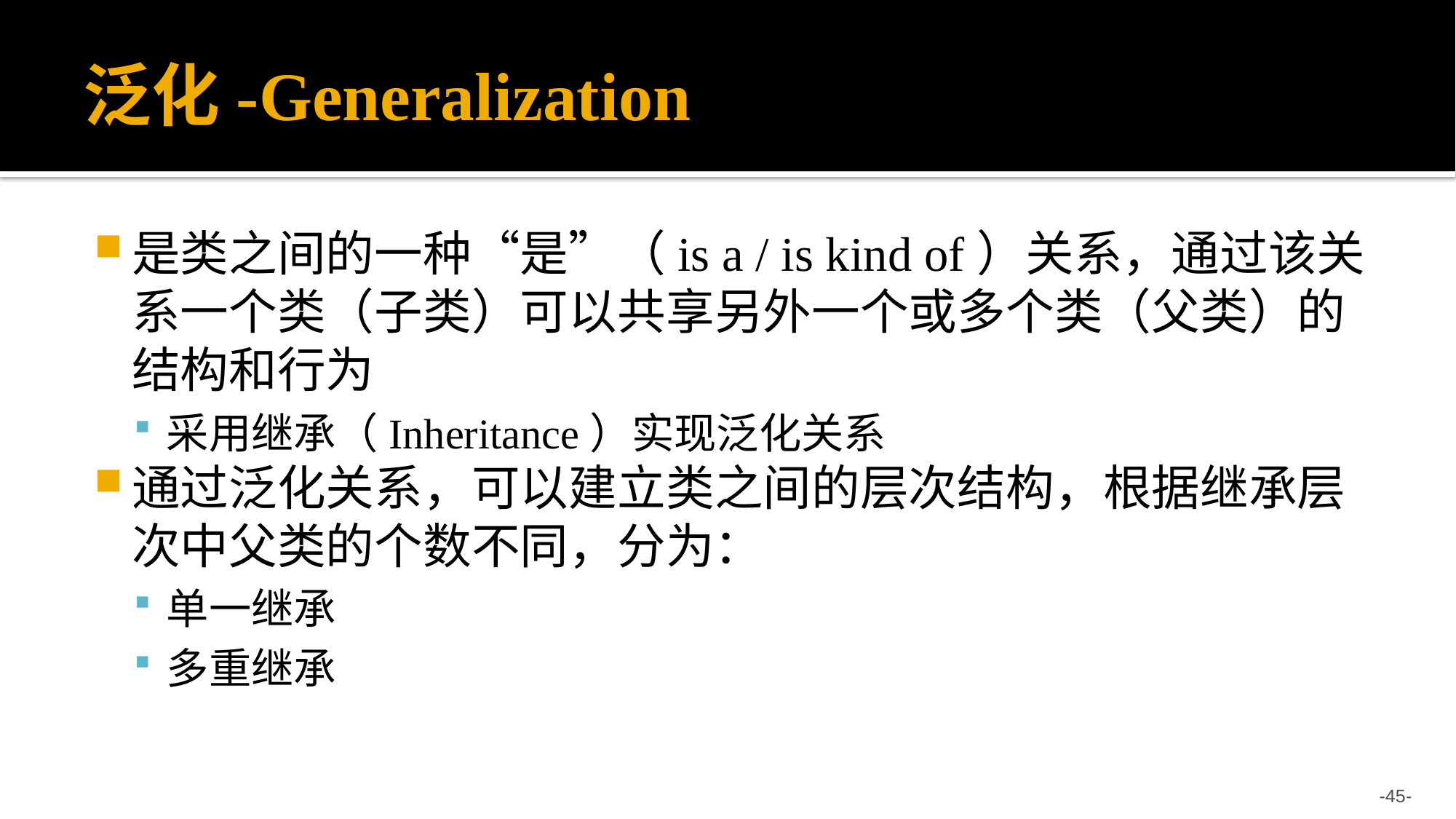

# 泛化-Generalization
是类之间的一种“是”（is a / is kind of）关系，通过该关系一个类（子类）可以共享另外一个或多个类（父类）的结构和行为
采用继承（Inheritance）实现泛化关系
通过泛化关系，可以建立类之间的层次结构，根据继承层次中父类的个数不同，分为：
单一继承
多重继承
-45-